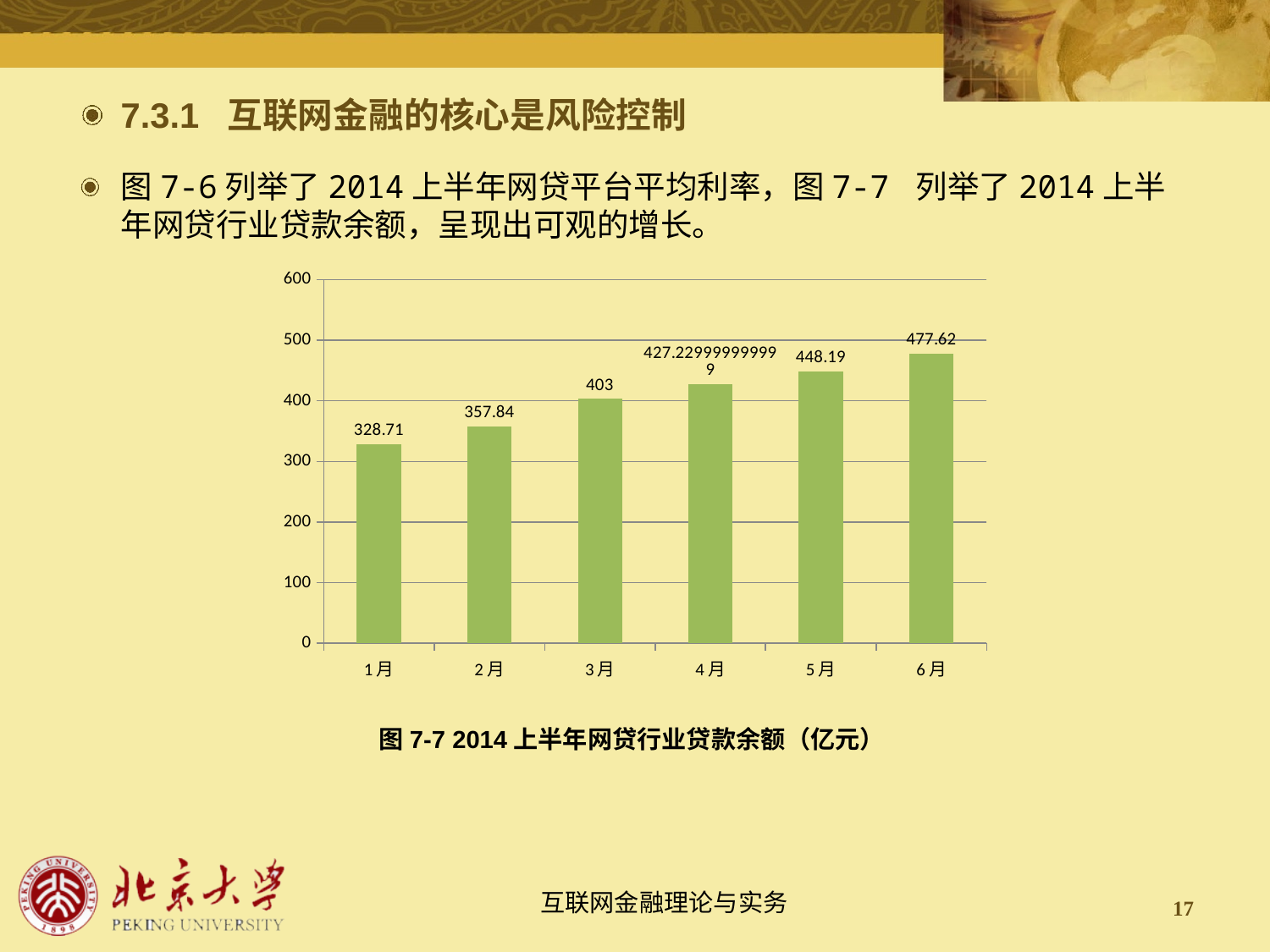

7.3.1  互联网金融的核心是风险控制
图7-6列举了2014上半年网贷平台平均利率，图7-7 列举了2014上半年网贷行业贷款余额，呈现出可观的增长。

### Chart

| Category | 单位：亿元 |
|---|---|
| 1月 | 328.71 |
| 2月 | 357.8400000000003 |
| 3月 | 403.0 |
| 4月 | 427.2299999999989 |
| 5月 | 448.19 |
| 6月 | 477.62 |
图7-7 2014上半年网贷行业贷款余额（亿元）
17